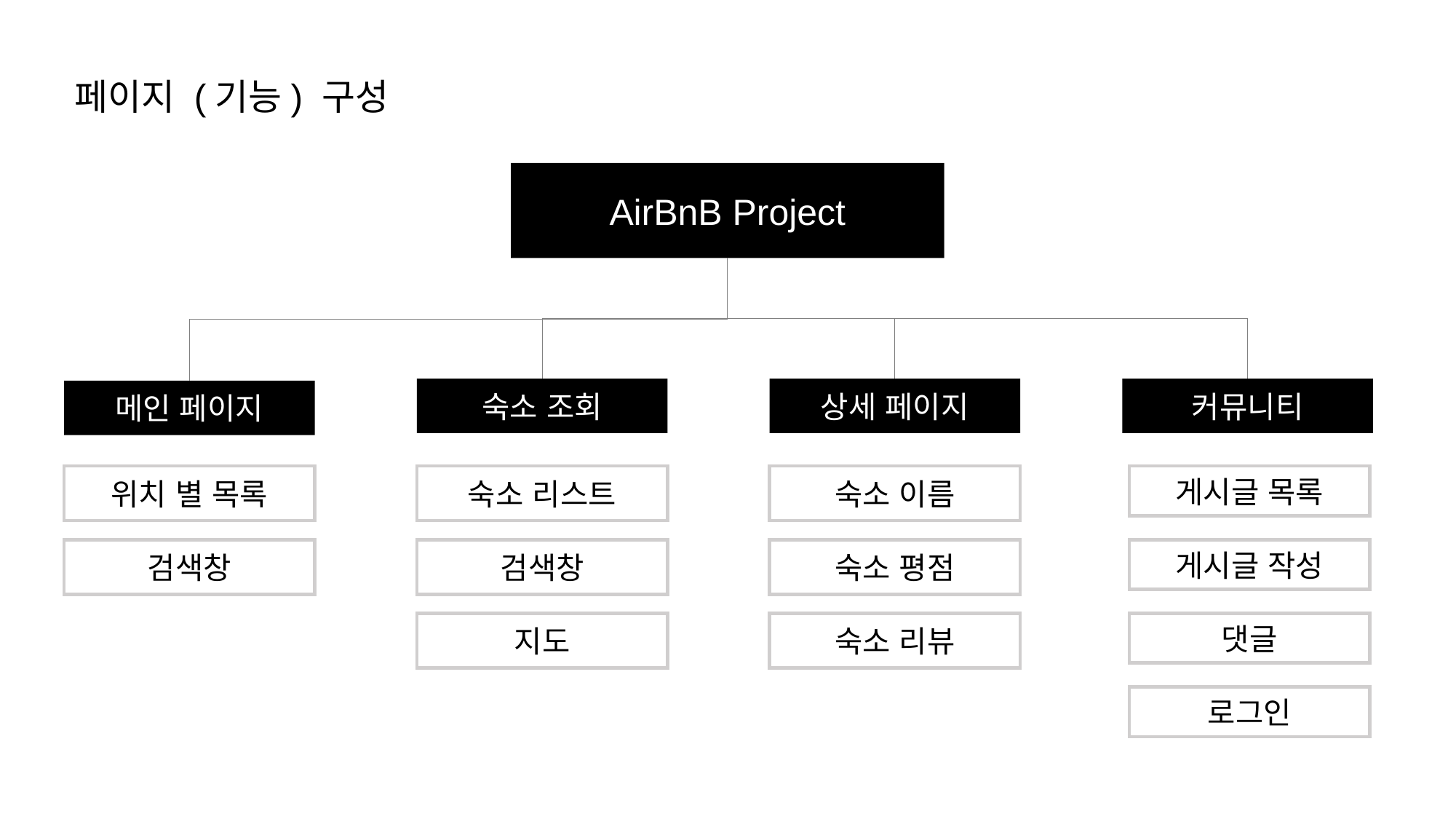

페이지 (기능) 구성
AirBnB Project
커뮤니티
숙소 조회
상세 페이지
메인 페이지
위치 별 목록
숙소 리스트
숙소 이름
게시글 목록
검색창
검색창
숙소 평점
게시글 작성
지도
숙소 리뷰
댓글
로그인